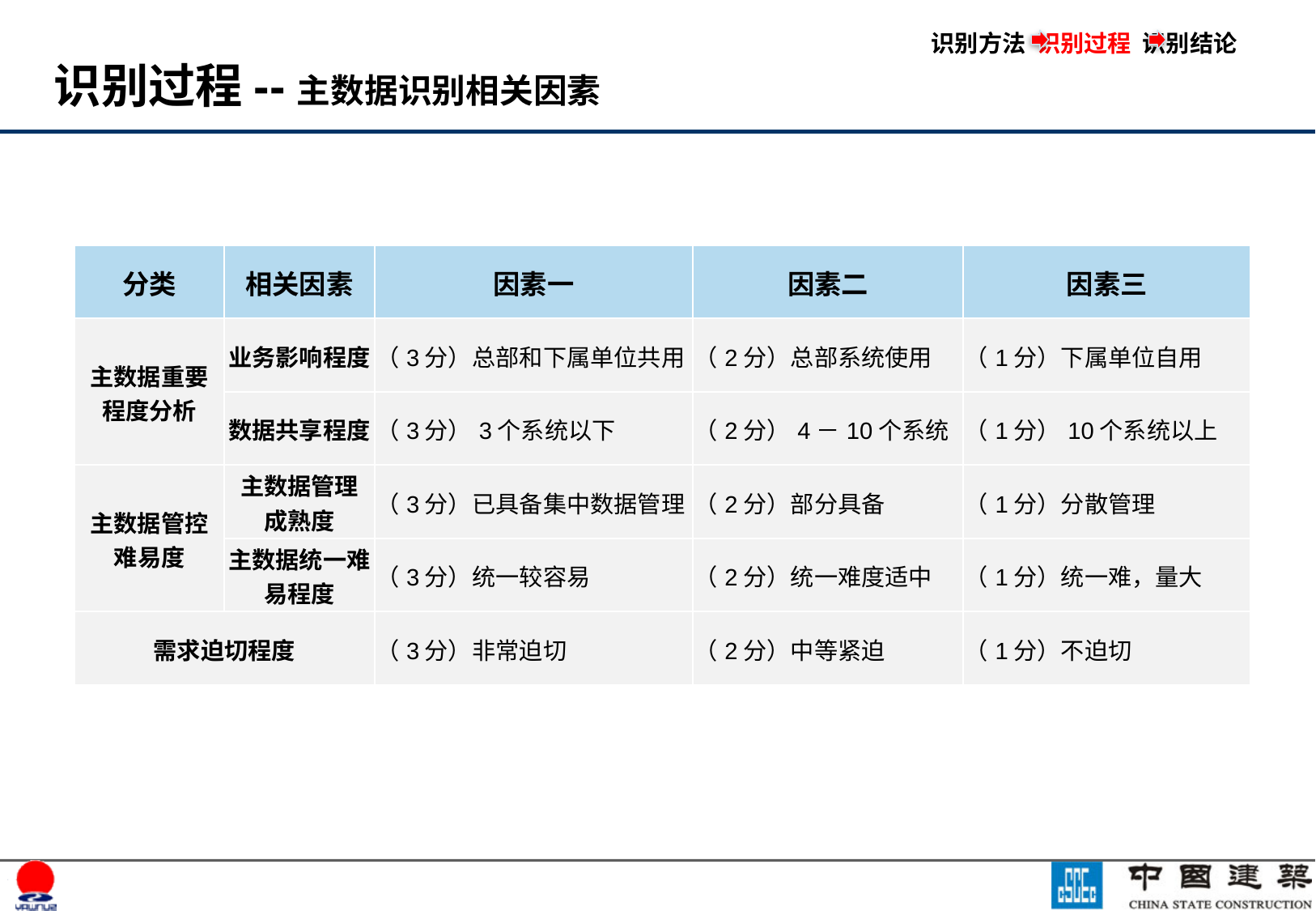

识别方法  识别过程  识别结论
# 识别过程--主数据识别相关因素

| 分类 | 相关因素 | 因素一 | 因素二 | 因素三 |
| --- | --- | --- | --- | --- |
| 主数据重要 程度分析 | 业务影响程度 | （3分）总部和下属单位共用 | （2分）总部系统使用 | （1分）下属单位自用 |
|  | 数据共享程度 | （3分）3个系统以下 | （2分）4－10个系统 | （1分）10个系统以上 |
| 主数据管控 难易度 | 主数据管理 成熟度 | （3分）已具备集中数据管理 | （2分）部分具备 | （1分）分散管理 |
|  | 主数据统一难易程度 | （3分）统一较容易 | （2分）统一难度适中 | （1分）统一难，量大 |
| 需求迫切程度 |  | （3分）非常迫切 | （2分）中等紧迫 | （1分）不迫切 |